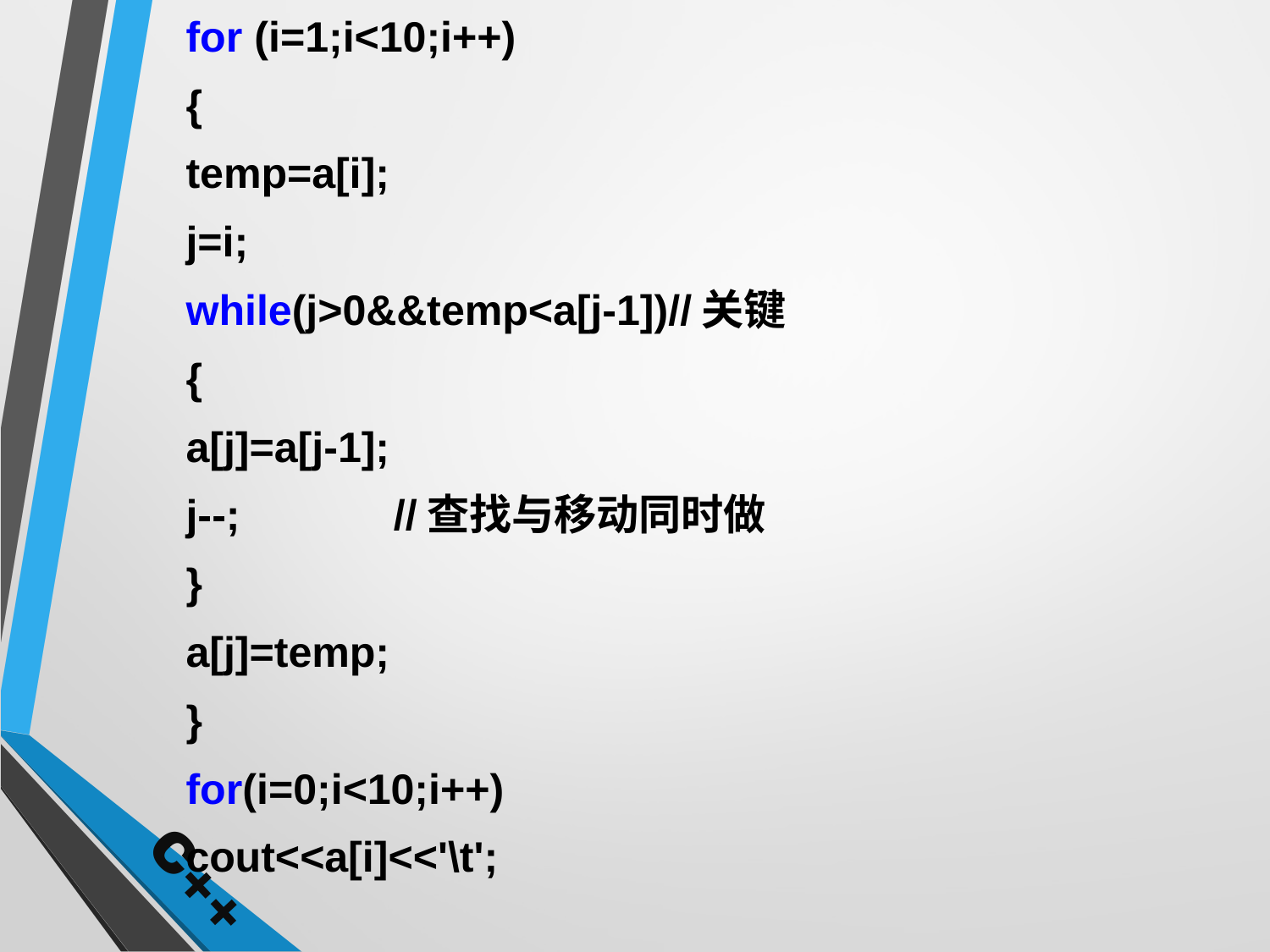

for (i=1;i<10;i++)
		{
				temp=a[i];
				j=i;
				while(j>0&&temp<a[j-1])//关键
				{
					a[j]=a[j-1];
					j--;             //查找与移动同时做
				}
				a[j]=temp;
		}
		for(i=0;i<10;i++)
			cout<<a[i]<<'\t';